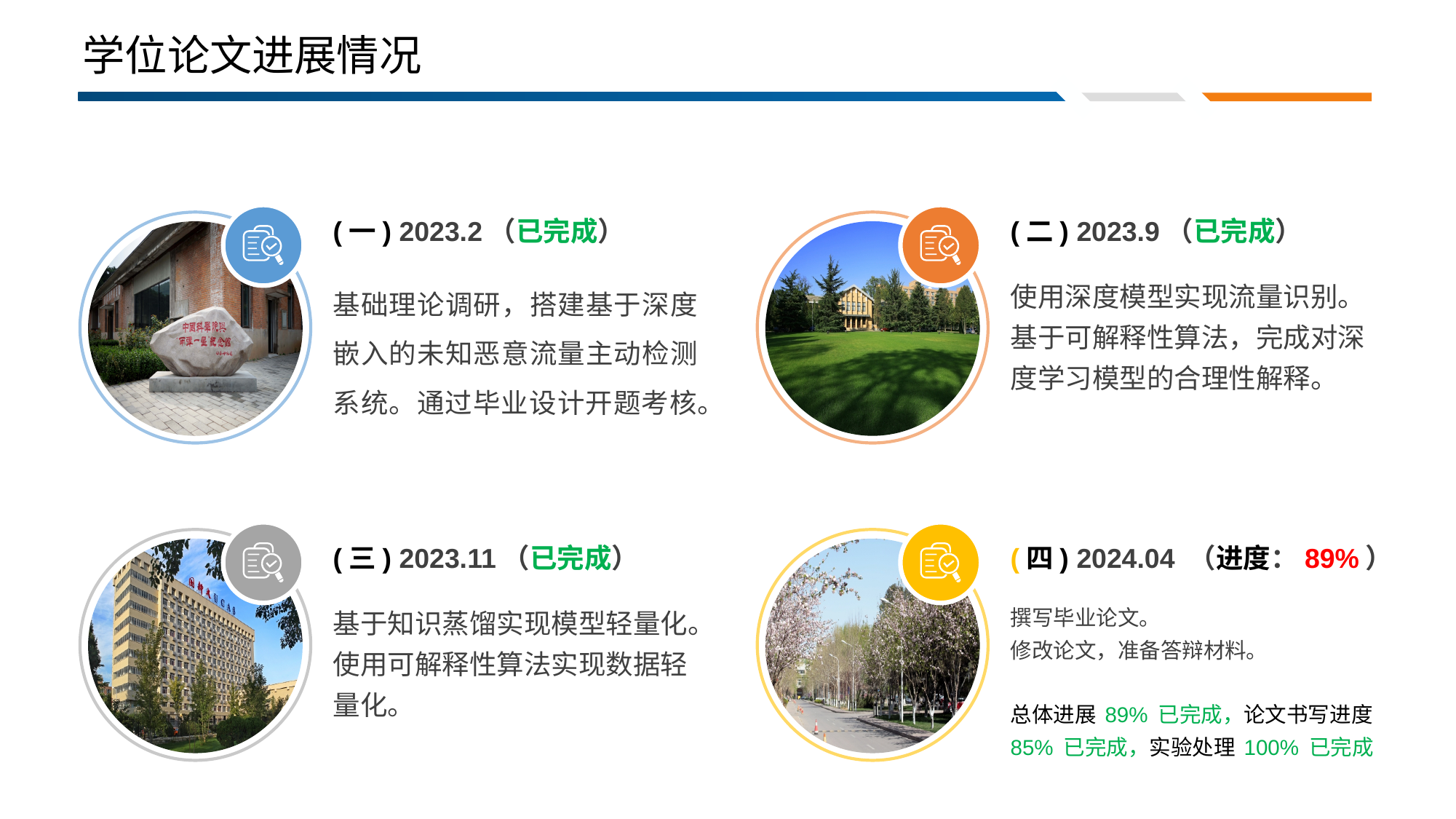

学位论文进展情况
(一) 2023.2（已完成）
基础理论调研，搭建基于深度嵌入的未知恶意流量主动检测系统。通过毕业设计开题考核。

(二) 2023.9（已完成）
使用深度模型实现流量识别。
基于可解释性算法，完成对深度学习模型的合理性解释。

(三) 2023.11（已完成）
基于知识蒸馏实现模型轻量化。
使用可解释性算法实现数据轻量化。
(四) 2024.04 （进度：89%）
撰写毕业论文。
修改论文，准备答辩材料。

总体进展 89% 已完成，论文书写进度 85% 已完成，实验处理 100% 已完成